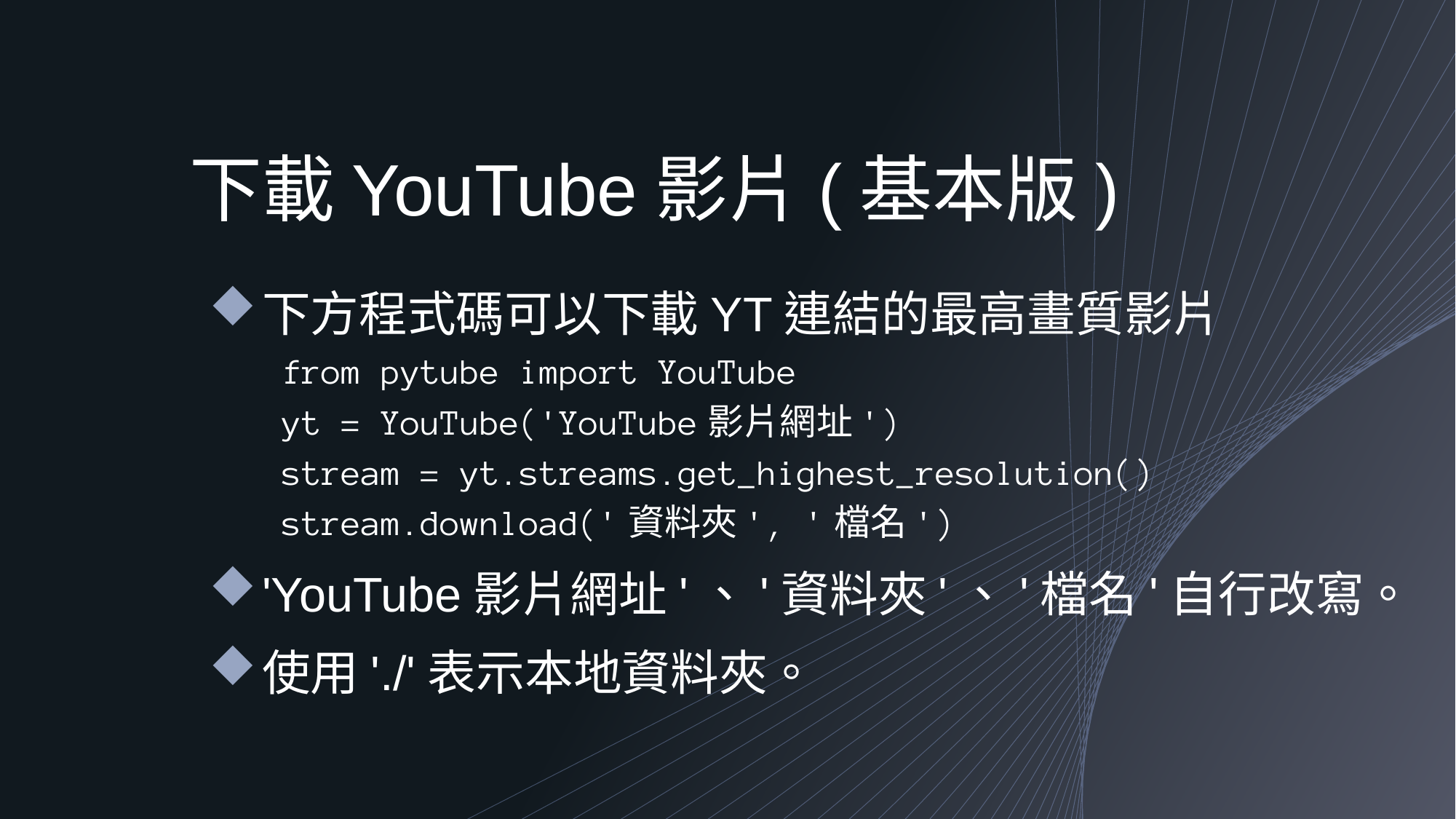

# 下載YouTube影片(基本版)
下方程式碼可以下載YT連結的最高畫質影片
from pytube import YouTube
yt = YouTube('YouTube影片網址')
stream = yt.streams.get_highest_resolution()
stream.download('資料夾', '檔名')
'YouTube影片網址'、'資料夾'、'檔名'自行改寫。
使用'./'表示本地資料夾。